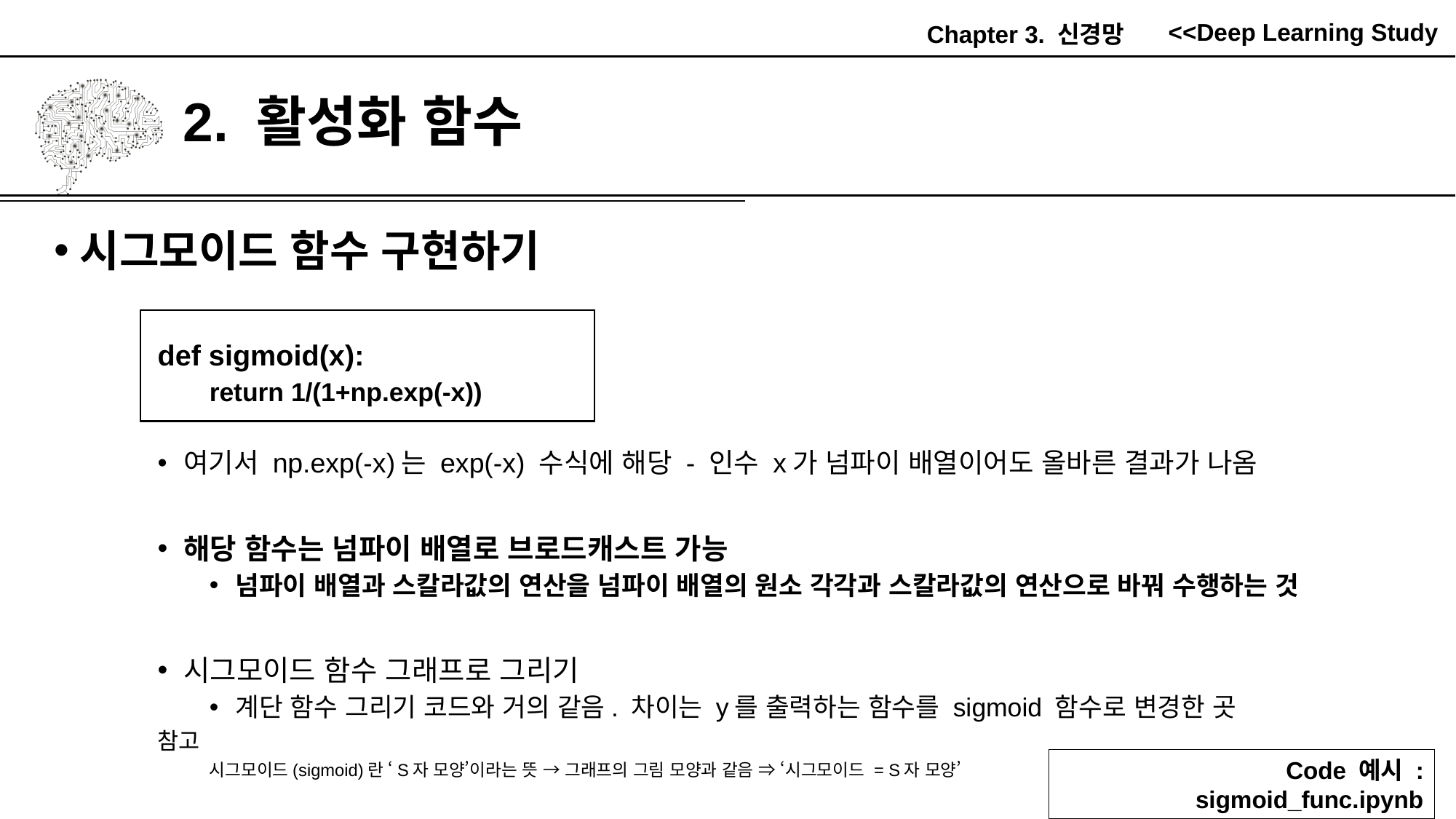

Chapter 3. 신경망
# 2. 활성화 함수
시그모이드 함수 구현하기

def sigmoid(x):
return 1/(1+np.exp(-x))

여기서 np.exp(-x)는 exp(-x) 수식에 해당 - 인수 x가 넘파이 배열이어도 올바른 결과가 나옴

해당 함수는 넘파이 배열로 브로드캐스트 가능
넘파이 배열과 스칼라값의 연산을 넘파이 배열의 원소 각각과 스칼라값의 연산으로 바꿔 수행하는 것

시그모이드 함수 그래프로 그리기
계단 함수 그리기 코드와 거의 같음. 차이는 y를 출력하는 함수를 sigmoid 함수로 변경한 곳
참고
시그모이드(sigmoid)란 ‘S자 모양’이라는 뜻 → 그래프의 그림 모양과 같음 ⇒ ‘시그모이드 = S자 모양’

Code 예시 : sigmoid_func.ipynb